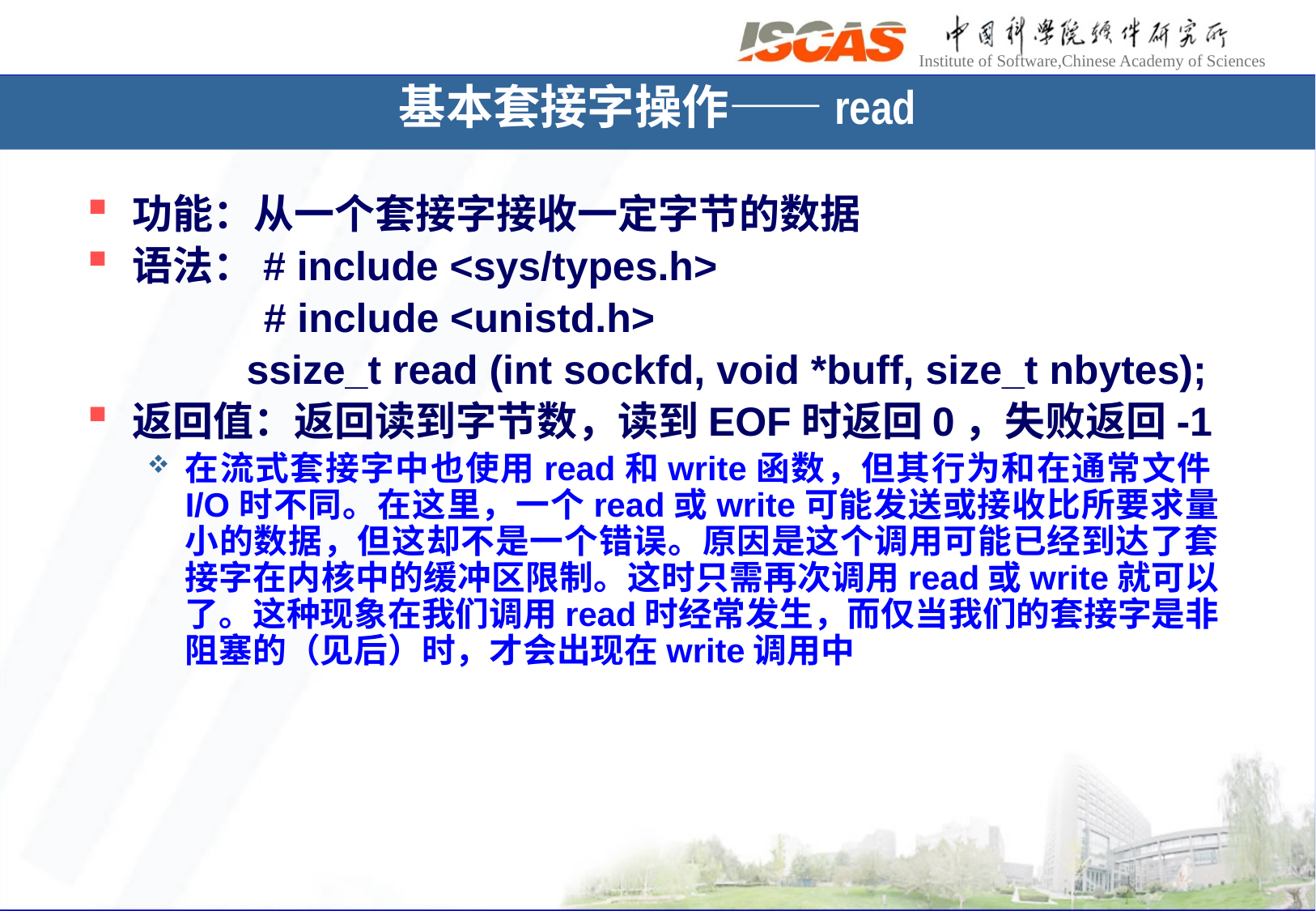

# 基本套接字操作——read
功能：从一个套接字接收一定字节的数据
语法：# include <sys/types.h>
    　　　# include <unistd.h>
    　       ssize_t read (int sockfd, void *buff, size_t nbytes);
返回值：返回读到字节数，读到EOF时返回0，失败返回-1
在流式套接字中也使用read和write函数，但其行为和在通常文件I/O时不同。在这里，一个read或write可能发送或接收比所要求量小的数据，但这却不是一个错误。原因是这个调用可能已经到达了套接字在内核中的缓冲区限制。这时只需再次调用read或write就可以了。这种现象在我们调用read时经常发生，而仅当我们的套接字是非阻塞的（见后）时，才会出现在write调用中